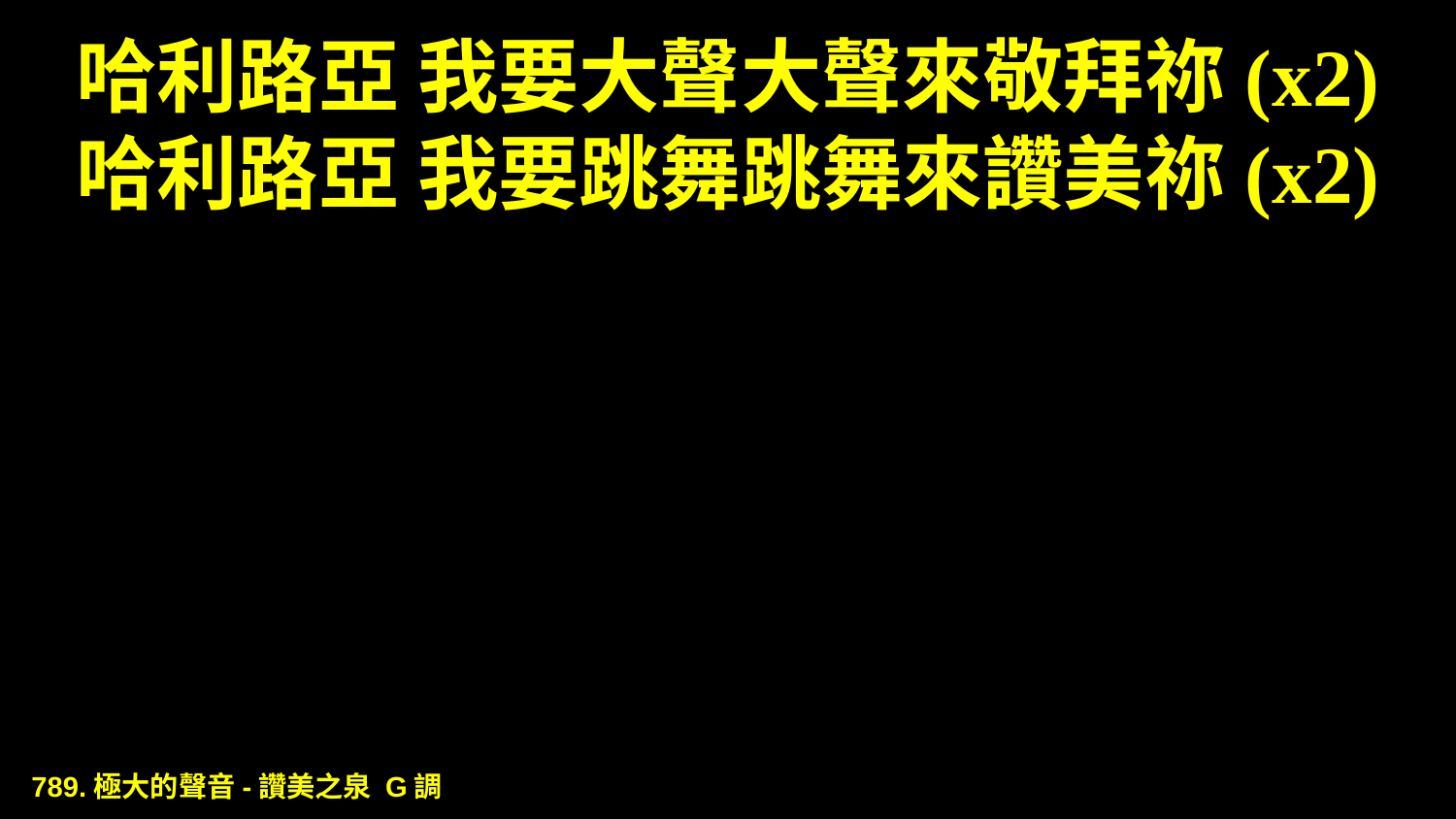

# 哈利路亞 我要大聲大聲來敬拜祢(x2) 哈利路亞 我要跳舞跳舞來讚美祢(x2)
789.極大的聲音-讚美之泉 G調